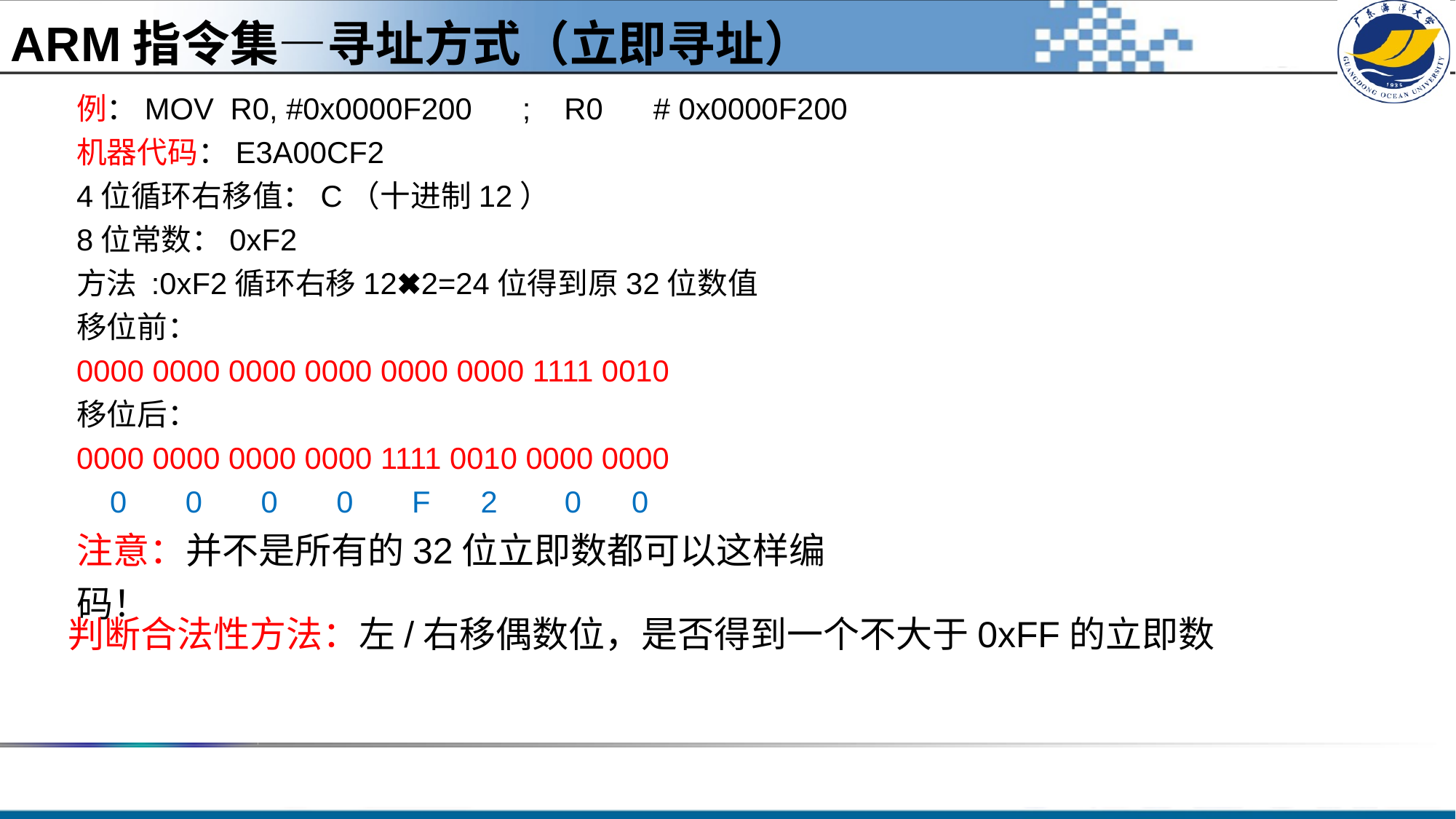

ARM指令集—寻址方式（立即寻址）
例：MOV  R0, #0x0000F200      ;    R0      # 0x0000F200
机器代码：E3A00CF2
4位循环右移值：C（十进制12）
8位常数：0xF2
方法 :0xF2循环右移12✖2=24位得到原32位数值
移位前：
0000 0000 0000 0000 0000 0000 1111 0010
移位后：
0000 0000 0000 0000 1111 0010 0000 0000
    0       0       0       0       F      2        0      0
注意：并不是所有的32位立即数都可以这样编码！
判断合法性方法：左/右移偶数位，是否得到一个不大于0xFF的立即数
16